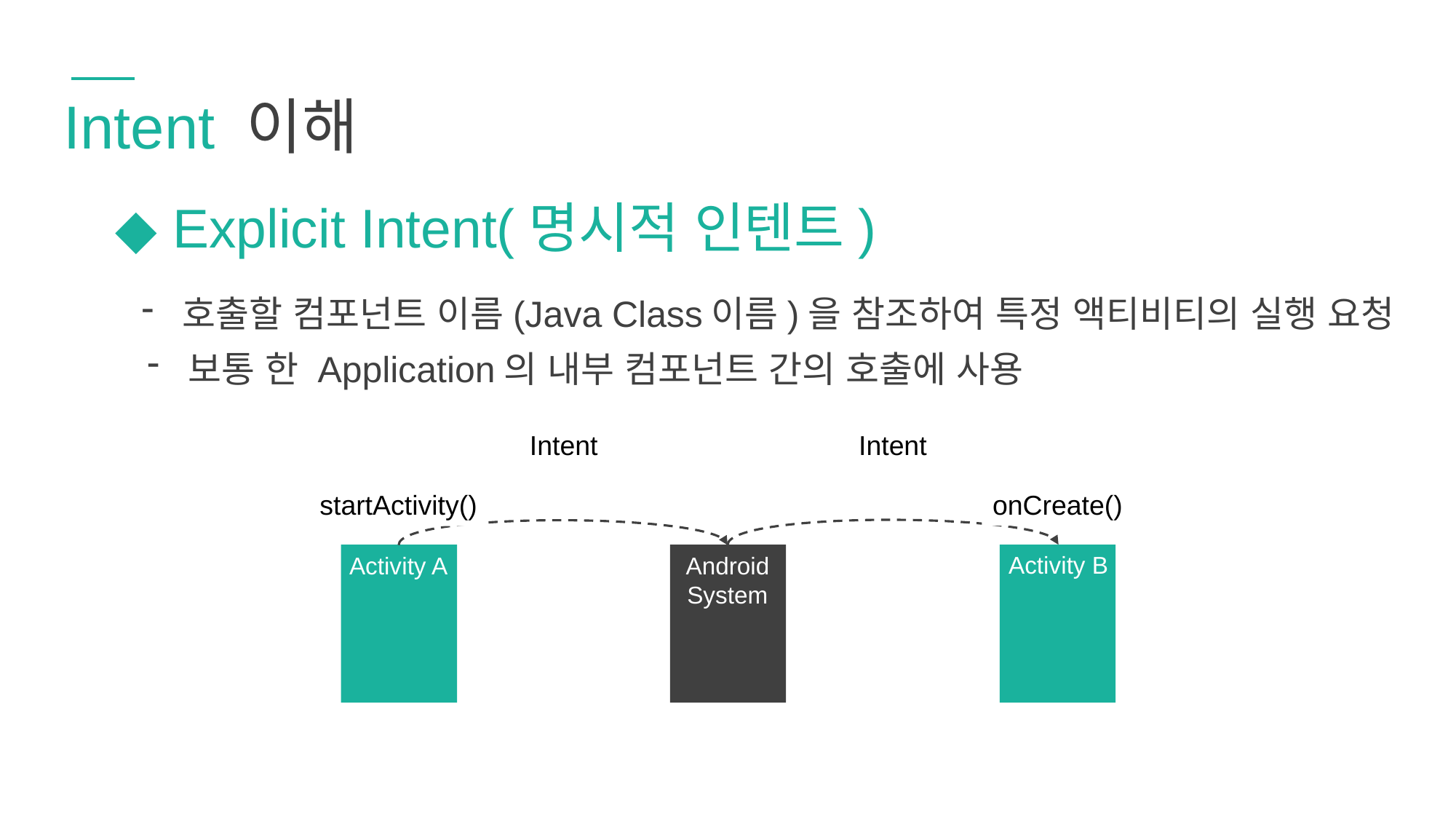

Intent 이해
◆ Explicit Intent(명시적 인텐트)
호출할 컴포넌트 이름(Java Class이름)을 참조하여 특정 액티비티의 실행 요청
보통 한 Application의 내부 컴포넌트 간의 호출에 사용
Intent
Intent
onCreate()
startActivity()

Activity A

Android
System
Activity B